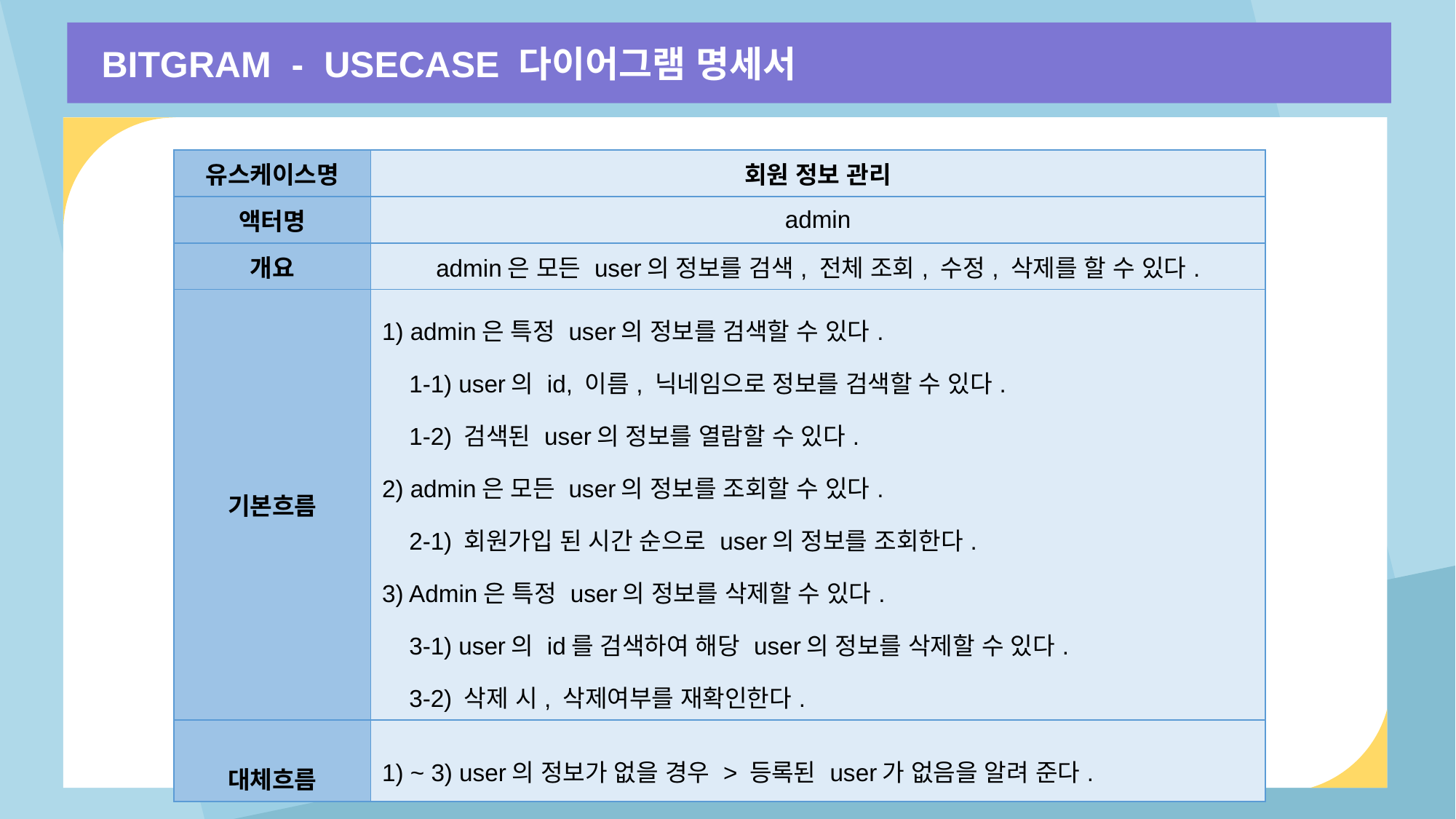

BITGRAM  -  USECASE 다이어그램 명세서

| 유스케이스명 | 회원 정보 관리 |
| --- | --- |
| 액터명 | admin |
| 개요 | admin은 모든 user의 정보를 검색, 전체 조회, 수정, 삭제를 할 수 있다. |
| 기본흐름 | 1) admin은 특정 user의 정보를 검색할 수 있다. 1-1) user의 id, 이름, 닉네임으로 정보를 검색할 수 있다. 1-2) 검색된 user의 정보를 열람할 수 있다. 2) admin은 모든 user의 정보를 조회할 수 있다. 2-1) 회원가입 된 시간 순으로 user의 정보를 조회한다. 3) Admin은 특정 user의 정보를 삭제할 수 있다. 3-1) user의 id를 검색하여 해당 user의 정보를 삭제할 수 있다. 3-2) 삭제 시, 삭제여부를 재확인한다. |
| 대체흐름 | 1) ~ 3) user의 정보가 없을 경우 > 등록된 user가 없음을 알려 준다. |